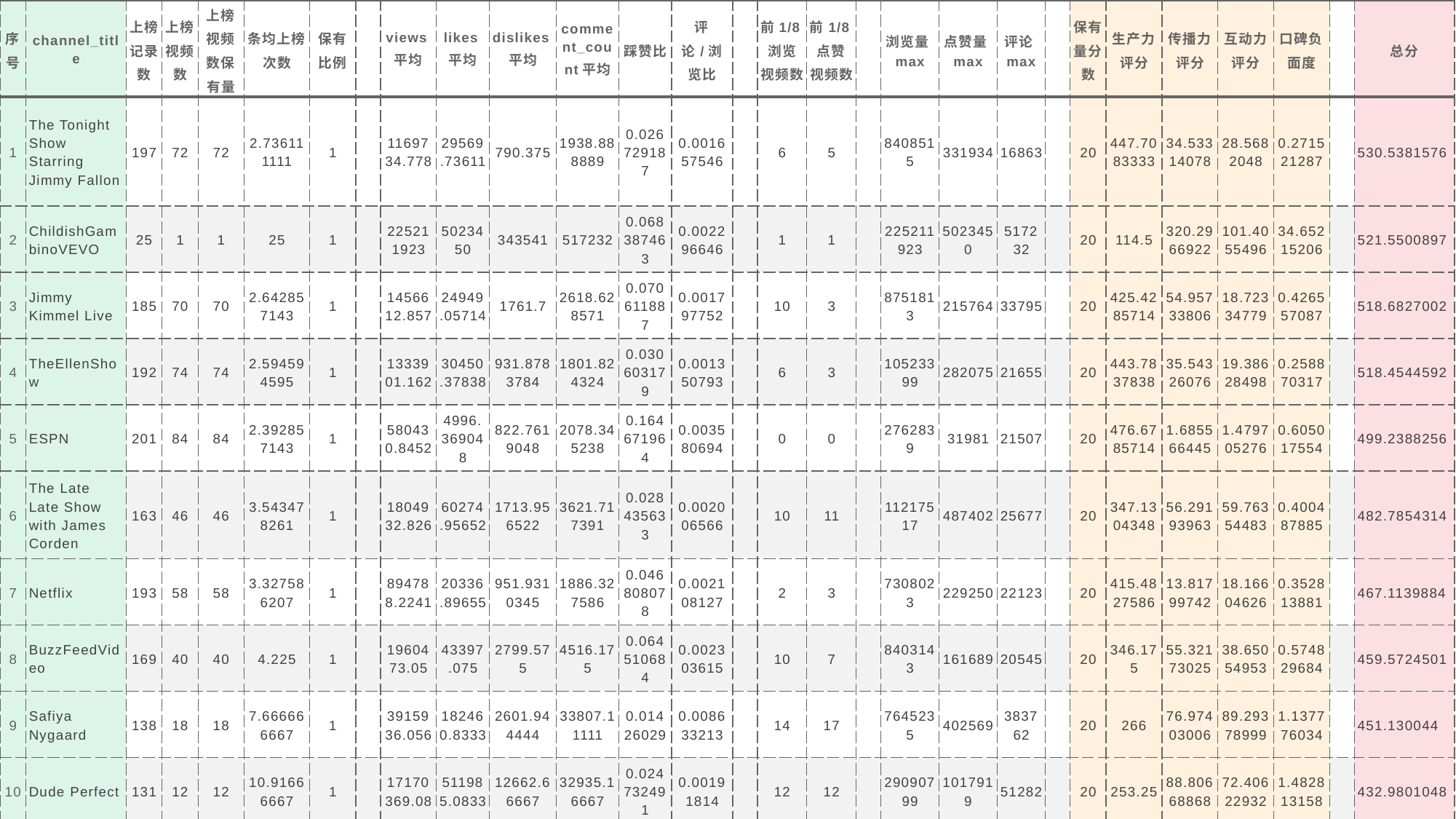

| 序号 | channel\_title | 上榜记录数 | 上榜视频数 | 上榜视频数保有量 | 条均上榜次数 | 保有比例 |  | views平均 | likes平均 | dislikes平均 | comment\_count平均 | 踩赞比 | 评论/浏览比 |  | 前1/8浏览视频数 | 前1/8点赞视频数 |  | 浏览量max | 点赞量max | 评论max |  | 保有量分数 | 生产力评分 | 传播力评分 | 互动力评分 | 口碑负面度 |  | 总分 |
| --- | --- | --- | --- | --- | --- | --- | --- | --- | --- | --- | --- | --- | --- | --- | --- | --- | --- | --- | --- | --- | --- | --- | --- | --- | --- | --- | --- | --- |
| 1 | The Tonight Show Starring Jimmy Fallon | 197 | 72 | 72 | 2.736111111 | 1 |  | 1169734.778 | 29569.73611 | 790.375 | 1938.888889 | 0.026729187 | 0.001657546 |  | 6 | 5 |  | 8408515 | 331934 | 16863 |  | 20 | 447.7083333 | 34.53314078 | 28.5682048 | 0.271521287 |  | 530.5381576 |
| 2 | ChildishGambinoVEVO | 25 | 1 | 1 | 25 | 1 |  | 225211923 | 5023450 | 343541 | 517232 | 0.068387463 | 0.002296646 |  | 1 | 1 |  | 225211923 | 5023450 | 517232 |  | 20 | 114.5 | 320.2966922 | 101.4055496 | 34.65215206 |  | 521.5500897 |
| 3 | Jimmy Kimmel Live | 185 | 70 | 70 | 2.642857143 | 1 |  | 1456612.857 | 24949.05714 | 1761.7 | 2618.628571 | 0.070611887 | 0.001797752 |  | 10 | 3 |  | 8751813 | 215764 | 33795 |  | 20 | 425.4285714 | 54.95733806 | 18.72334779 | 0.426557087 |  | 518.6827002 |
| 4 | TheEllenShow | 192 | 74 | 74 | 2.594594595 | 1 |  | 1333901.162 | 30450.37838 | 931.8783784 | 1801.824324 | 0.030603179 | 0.001350793 |  | 6 | 3 |  | 10523399 | 282075 | 21655 |  | 20 | 443.7837838 | 35.54326076 | 19.38628498 | 0.258870317 |  | 518.4544592 |
| 5 | ESPN | 201 | 84 | 84 | 2.392857143 | 1 |  | 580430.8452 | 4996.369048 | 822.7619048 | 2078.345238 | 0.164671964 | 0.003580694 |  | 0 | 0 |  | 2762839 | 31981 | 21507 |  | 20 | 476.6785714 | 1.685566445 | 1.479705276 | 0.605017554 |  | 499.2388256 |
| 6 | The Late Late Show with James Corden | 163 | 46 | 46 | 3.543478261 | 1 |  | 1804932.826 | 60274.95652 | 1713.956522 | 3621.717391 | 0.028435633 | 0.002006566 |  | 10 | 11 |  | 11217517 | 487402 | 25677 |  | 20 | 347.1304348 | 56.29193963 | 59.76354483 | 0.400487885 |  | 482.7854314 |
| 7 | Netflix | 193 | 58 | 58 | 3.327586207 | 1 |  | 894788.2241 | 20336.89655 | 951.9310345 | 1886.327586 | 0.046808078 | 0.002108127 |  | 2 | 3 |  | 7308023 | 229250 | 22123 |  | 20 | 415.4827586 | 13.81799742 | 18.16604626 | 0.352813881 |  | 467.1139884 |
| 8 | BuzzFeedVideo | 169 | 40 | 40 | 4.225 | 1 |  | 1960473.05 | 43397.075 | 2799.575 | 4516.175 | 0.064510684 | 0.002303615 |  | 10 | 7 |  | 8403143 | 161689 | 20545 |  | 20 | 346.175 | 55.32173025 | 38.65054953 | 0.574829684 |  | 459.5724501 |
| 9 | Safiya Nygaard | 138 | 18 | 18 | 7.666666667 | 1 |  | 3915936.056 | 182460.8333 | 2601.944444 | 33807.11111 | 0.01426029 | 0.008633213 |  | 14 | 17 |  | 7645235 | 402569 | 383762 |  | 20 | 266 | 76.97403006 | 89.29378999 | 1.137776034 |  | 451.130044 |
| 10 | Dude Perfect | 131 | 12 | 12 | 10.91666667 | 1 |  | 17170369.08 | 511985.0833 | 12662.66667 | 32935.16667 | 0.024732491 | 0.00191814 |  | 12 | 12 |  | 29090799 | 1017919 | 51282 |  | 20 | 253.25 | 88.80668868 | 72.40622932 | 1.482813158 |  | 432.9801048 |
#